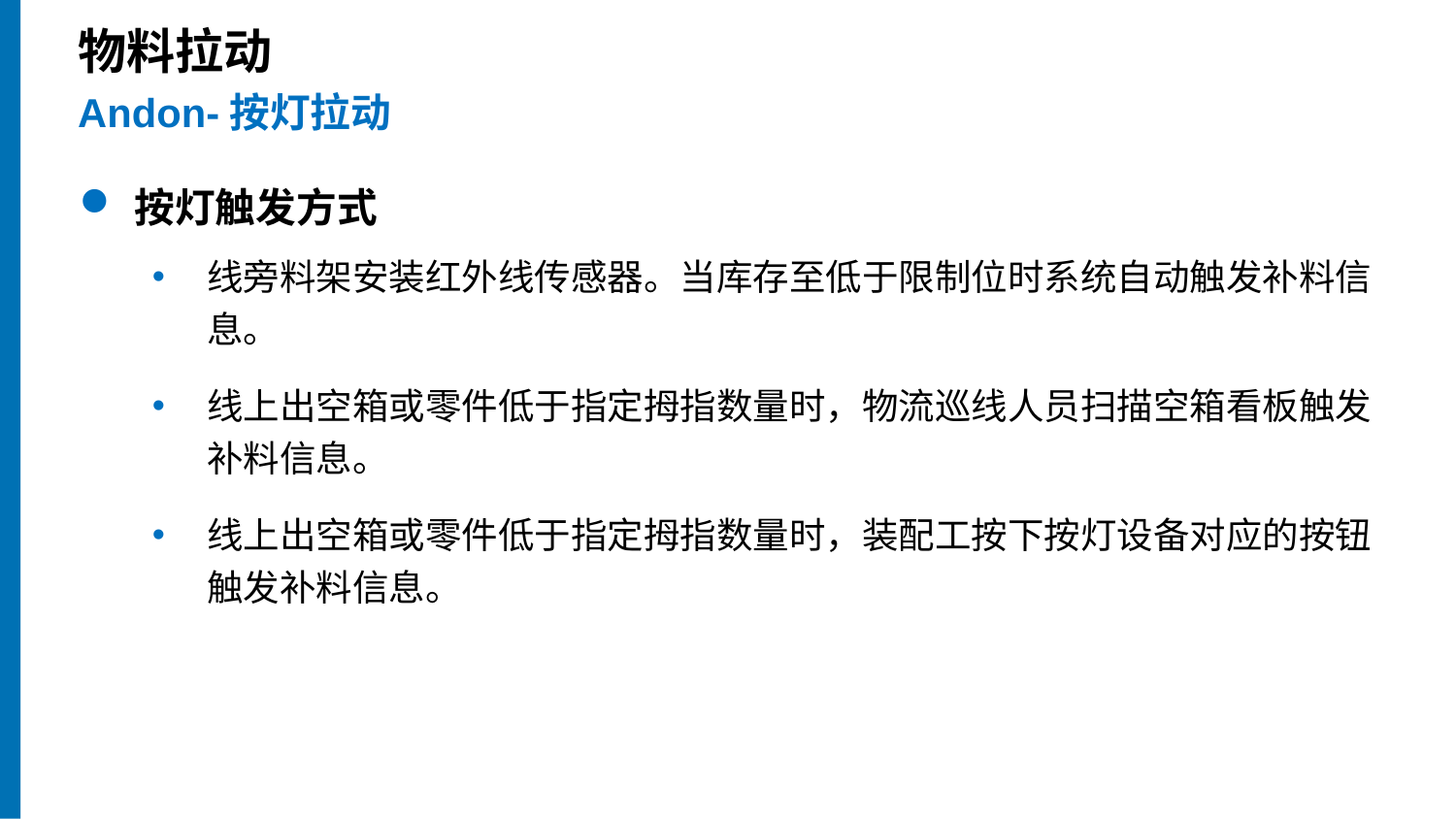

# 物料拉动
Andon-按灯拉动

按灯触发方式
线旁料架安装红外线传感器。当库存至低于限制位时系统自动触发补料信息。
线上出空箱或零件低于指定拇指数量时，物流巡线人员扫描空箱看板触发补料信息。
线上出空箱或零件低于指定拇指数量时，装配工按下按灯设备对应的按钮触发补料信息。